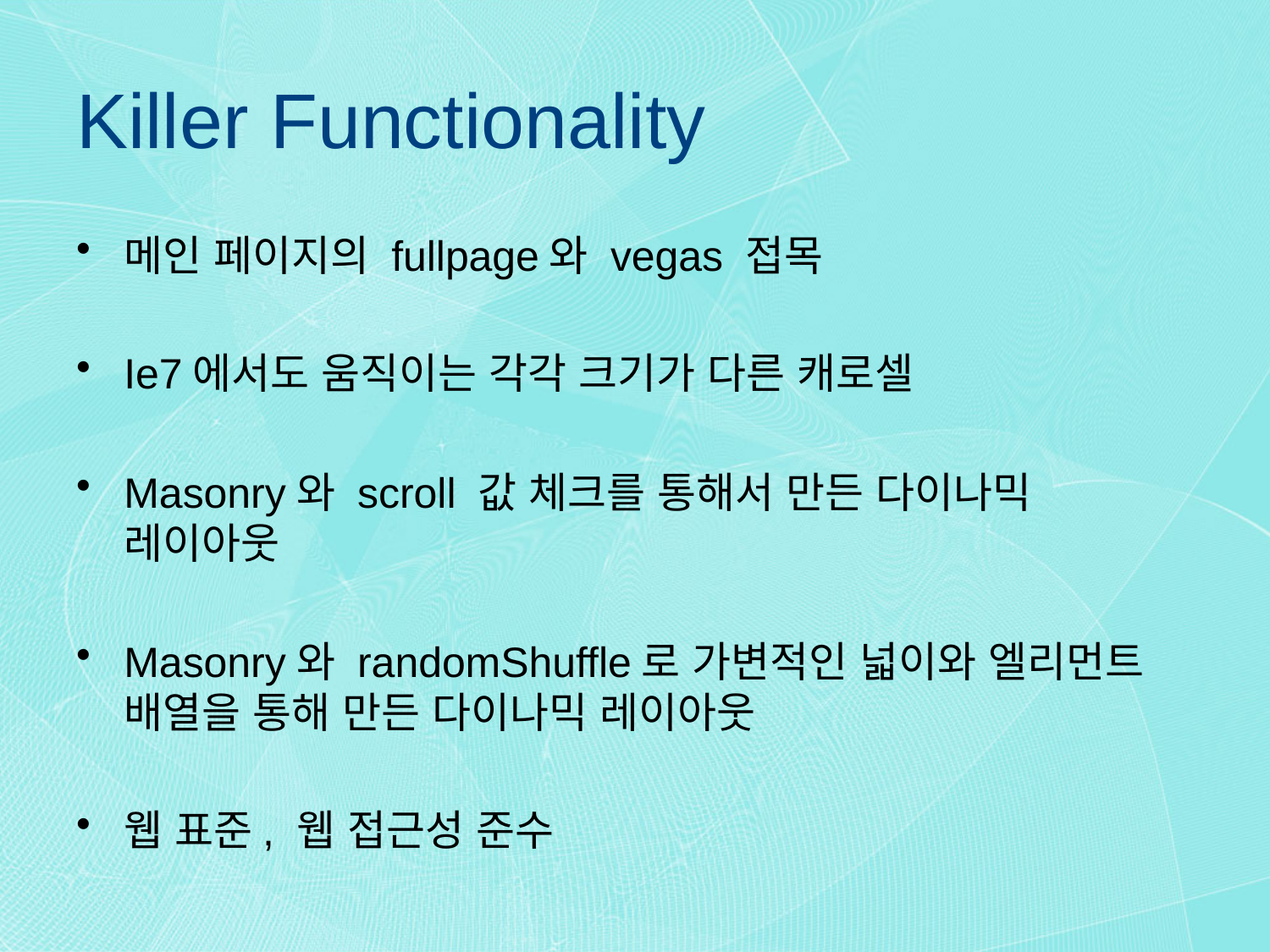

# Killer Functionality
메인 페이지의 fullpage와 vegas 접목

Ie7에서도 움직이는 각각 크기가 다른 캐로셀

Masonry와 scroll 값 체크를 통해서 만든 다이나믹 레이아웃

Masonry와 randomShuffle로 가변적인 넓이와 엘리먼트 배열을 통해 만든 다이나믹 레이아웃

웹 표준, 웹 접근성 준수